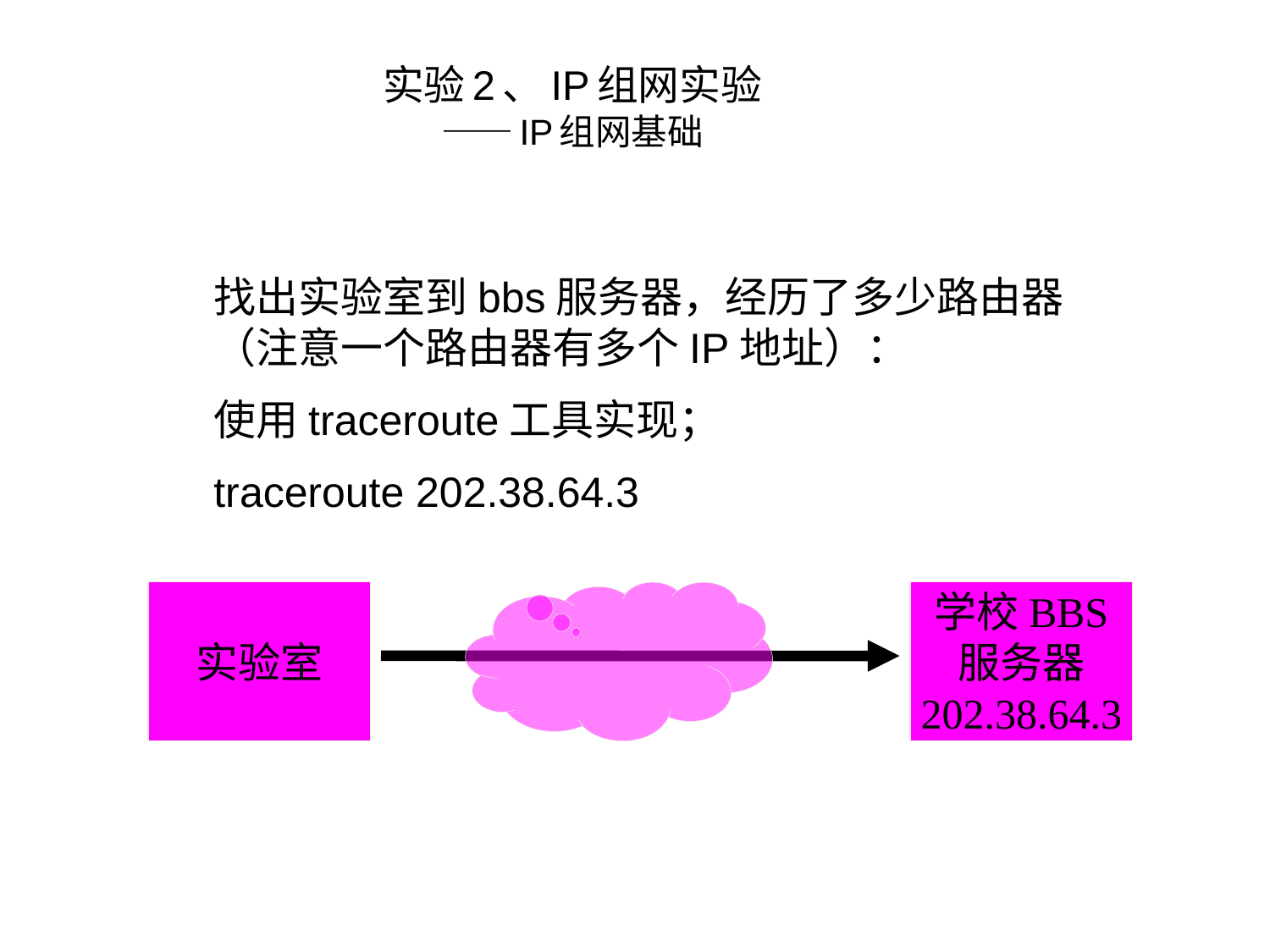

# 实验2、IP组网实验 ——IP组网基础
找出实验室到bbs服务器，经历了多少路由器（注意一个路由器有多个IP地址）：
使用traceroute工具实现；
traceroute 202.38.64.3
实验室

学校BBS
服务器
202.38.64.3